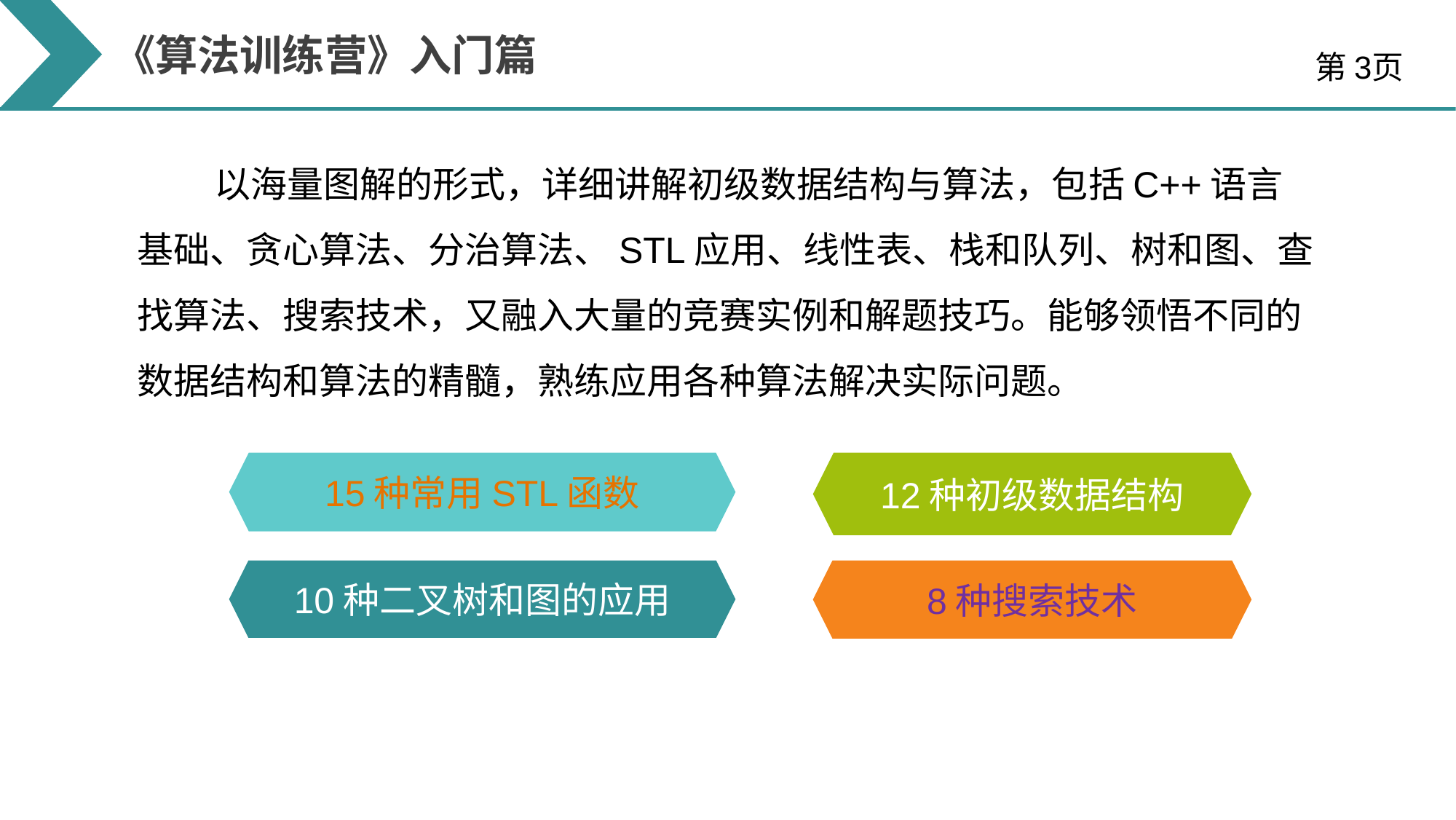

《算法训练营》入门篇
第3页
以海量图解的形式，详细讲解初级数据结构与算法，包括C++语言基础、贪心算法、分治算法、STL应用、线性表、栈和队列、树和图、查找算法、搜索技术，又融入大量的竞赛实例和解题技巧。能够领悟不同的数据结构和算法的精髓，熟练应用各种算法解决实际问题。
15种常用STL函数
12种初级数据结构
10种二叉树和图的应用
8种搜索技术